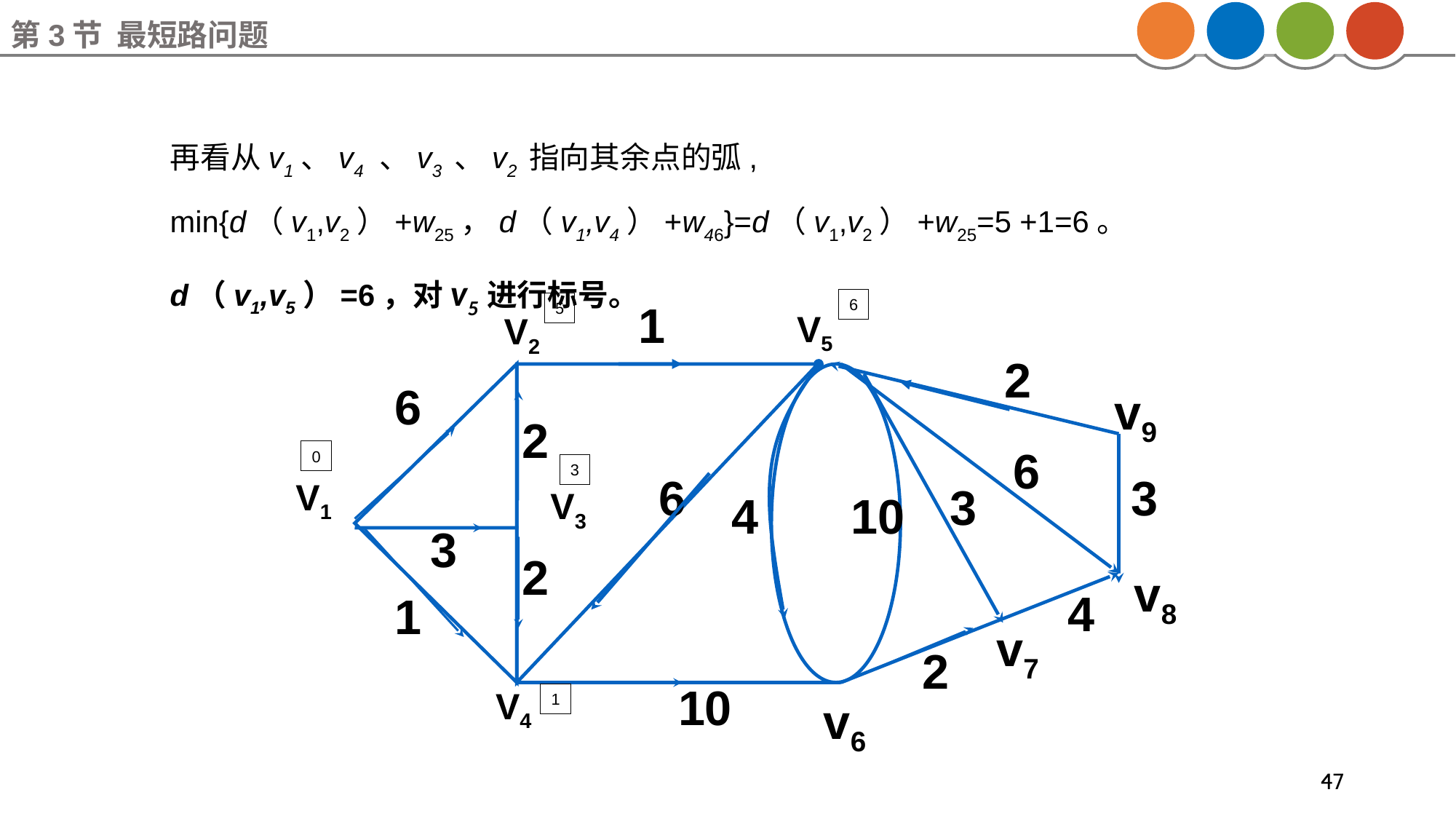

第3节  最短路问题
再看从v1、v4 、v3 、v2 指向其余点的弧,
min{d（v1,v2）+w25，d（v1,v4）+w46}=d（v1,v2）+w25=5 +1=6。
d（v1,v5）=6，对v5进行标号。
6
5
1
V5
V2
2

6
v9

2

6

6
3
3
4
10
3

2
v8

4
1
v7

2
V4

10
v6

0
3
V1
V3
1
47